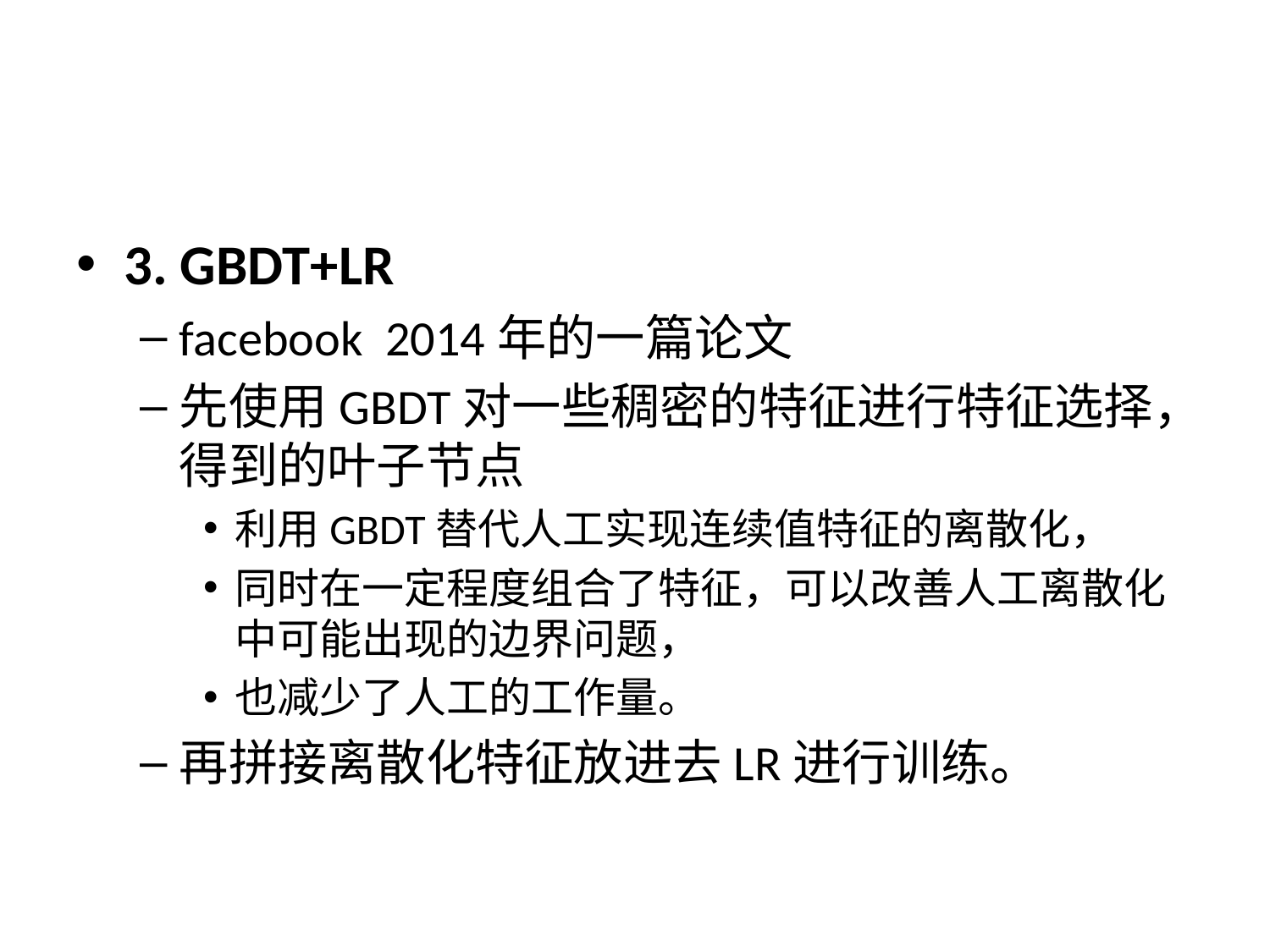

#
3. GBDT+LR
facebook  2014年的一篇论文
先使用GBDT对一些稠密的特征进行特征选择，得到的叶子节点
利用GBDT替代人工实现连续值特征的离散化，
同时在一定程度组合了特征，可以改善人工离散化中可能出现的边界问题，
也减少了人工的工作量。
再拼接离散化特征放进去LR进行训练。